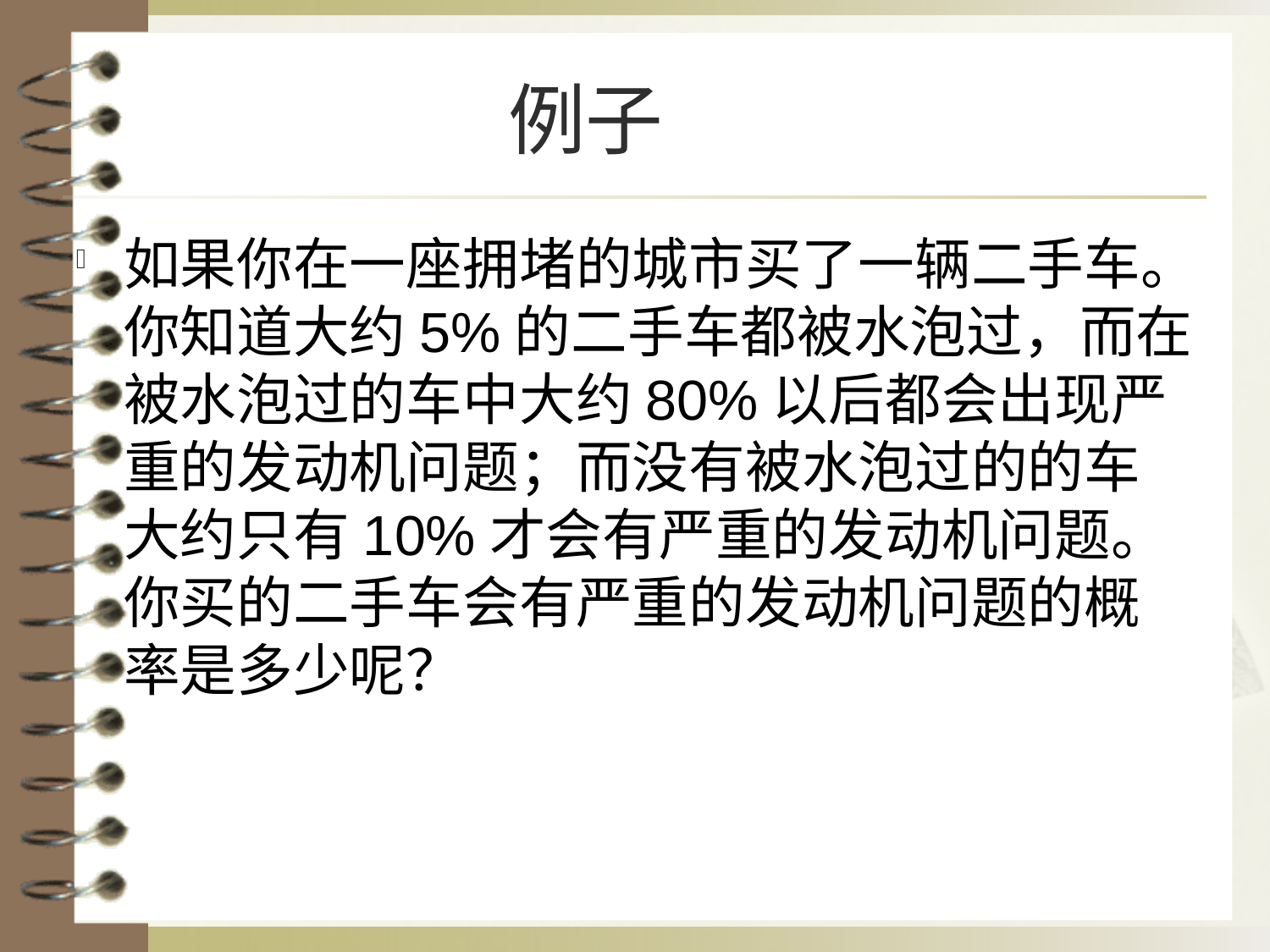

# 例子
如果你在一座拥堵的城市买了一辆二手车。你知道大约5%的二手车都被水泡过，而在被水泡过的车中大约80%以后都会出现严重的发动机问题；而没有被水泡过的的车大约只有10%才会有严重的发动机问题。你买的二手车会有严重的发动机问题的概率是多少呢？